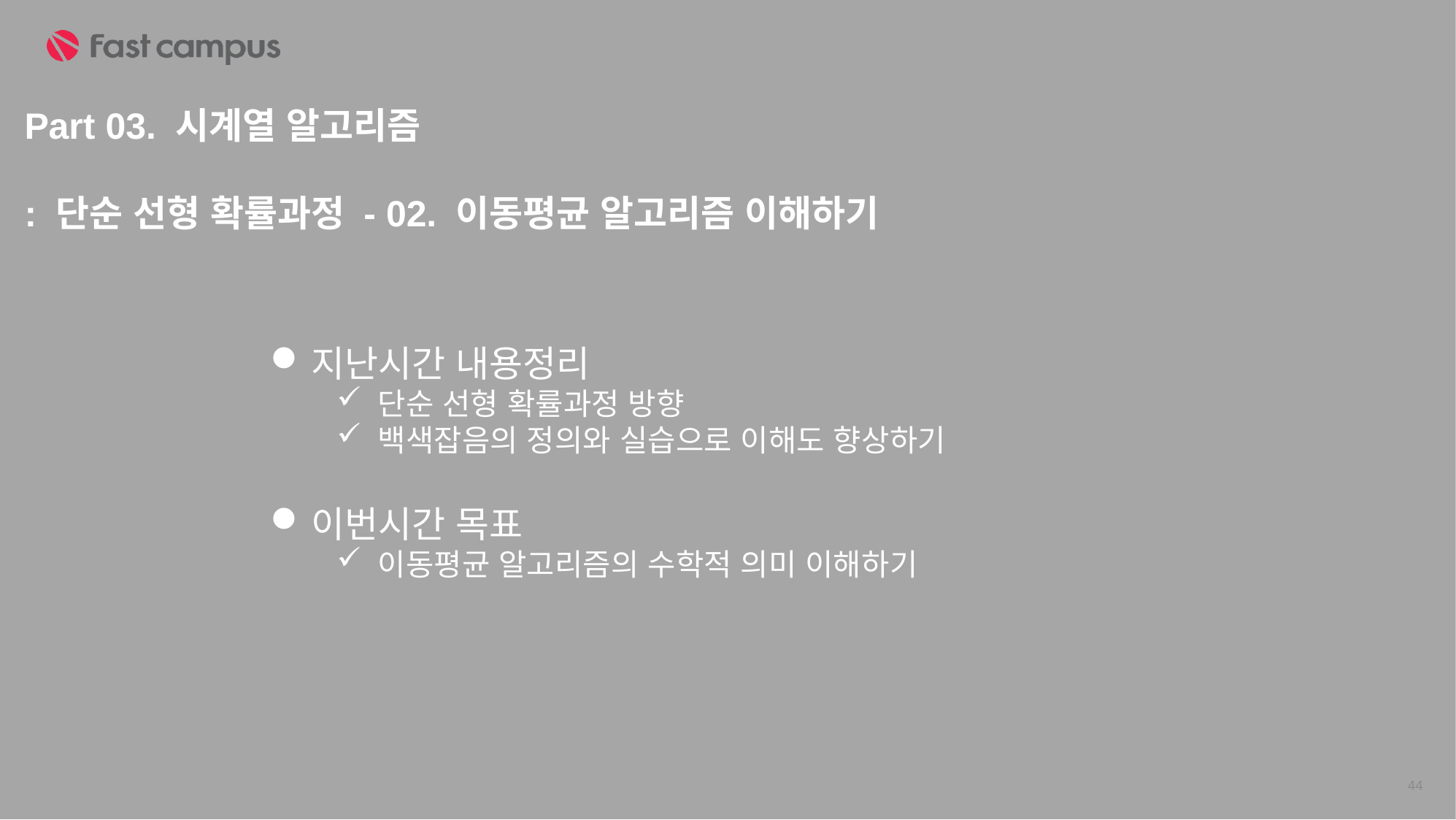

Part 03. 시계열 알고리즘

: 단순 선형 확률과정 - 02. 이동평균 알고리즘 이해하기
지난시간 내용정리
단순 선형 확률과정 방향
백색잡음의 정의와 실습으로 이해도 향상하기

이번시간 목표
이동평균 알고리즘의 수학적 의미 이해하기
44